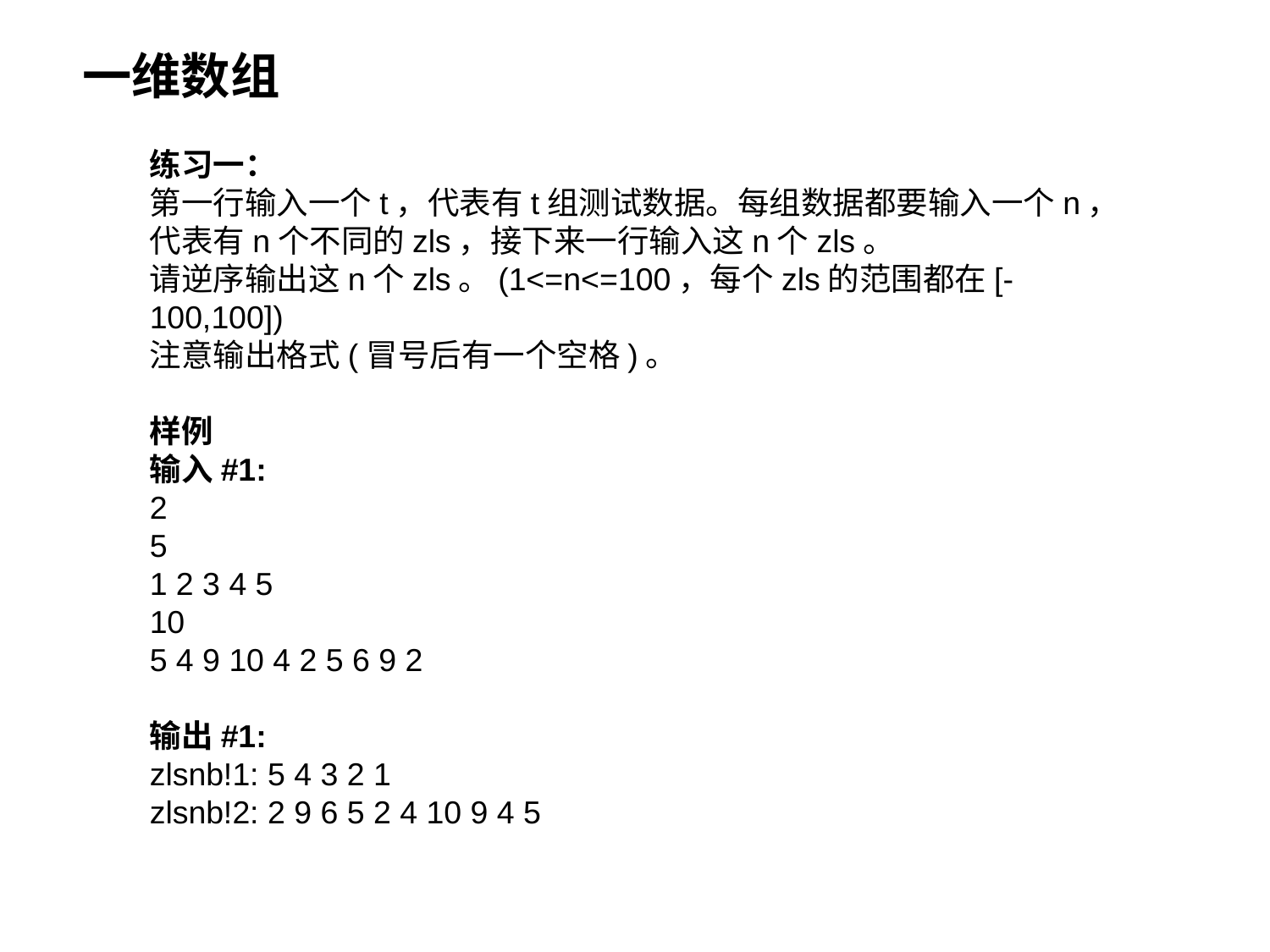

一维数组
练习一：
第一行输入一个t，代表有t组测试数据。每组数据都要输入一个n，代表有n个不同的zls，接下来一行输入这n个zls。
请逆序输出这n个zls。(1<=n<=100，每个zls的范围都在[-100,100])
注意输出格式(冒号后有一个空格)。

样例
输入#1:
2
5
1 2 3 4 5
10
5 4 9 10 4 2 5 6 9 2

输出#1:
zlsnb!1: 5 4 3 2 1
zlsnb!2: 2 9 6 5 2 4 10 9 4 5